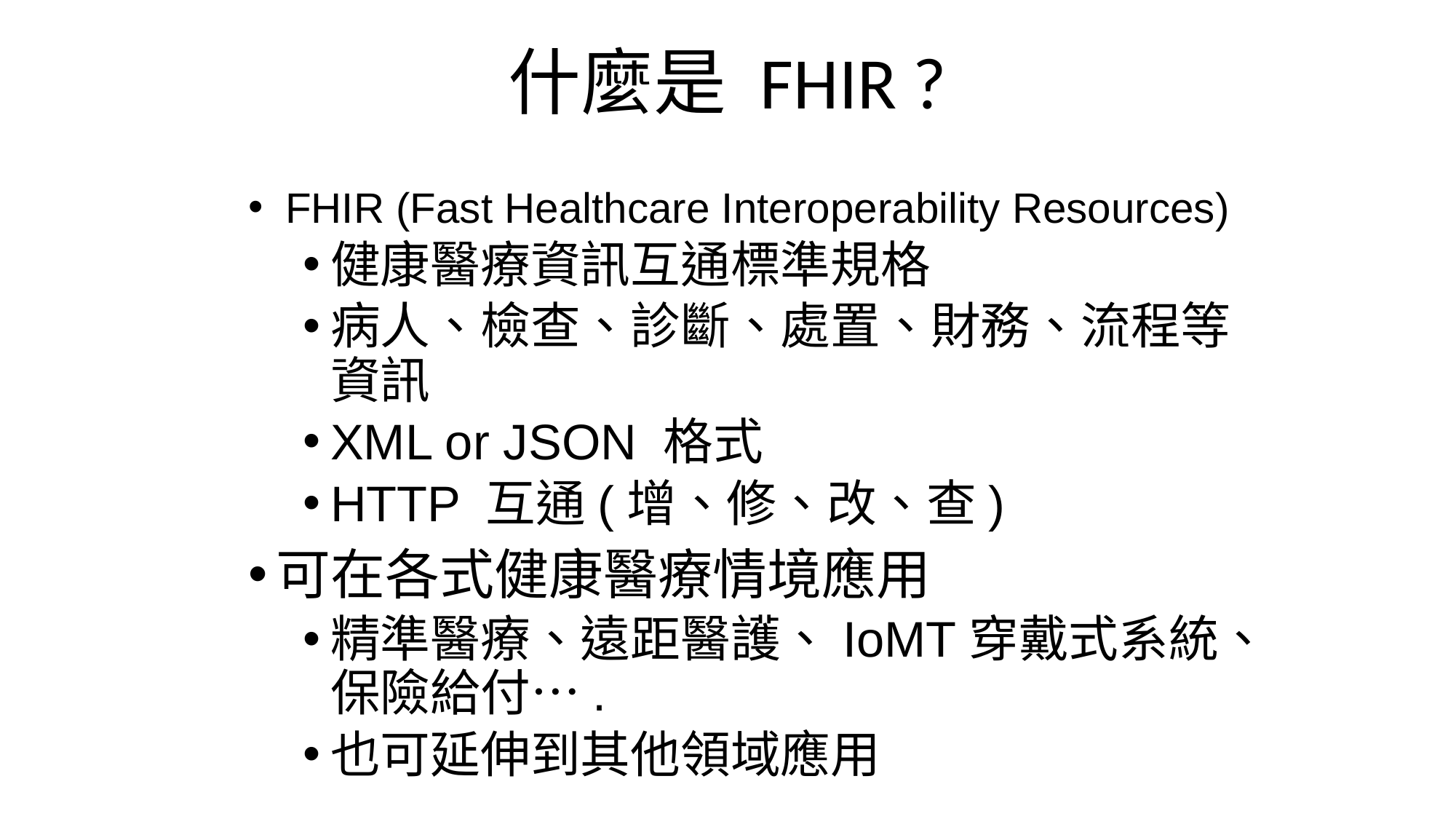

# 什麼是 FHIR ?
 FHIR (Fast Healthcare Interoperability Resources)
健康醫療資訊互通標準規格
病人、檢查、診斷、處置、財務、流程等資訊
XML or JSON 格式
HTTP 互通(增、修、改、查)
可在各式健康醫療情境應用
精準醫療、遠距醫護、IoMT穿戴式系統、保險給付….
也可延伸到其他領域應用